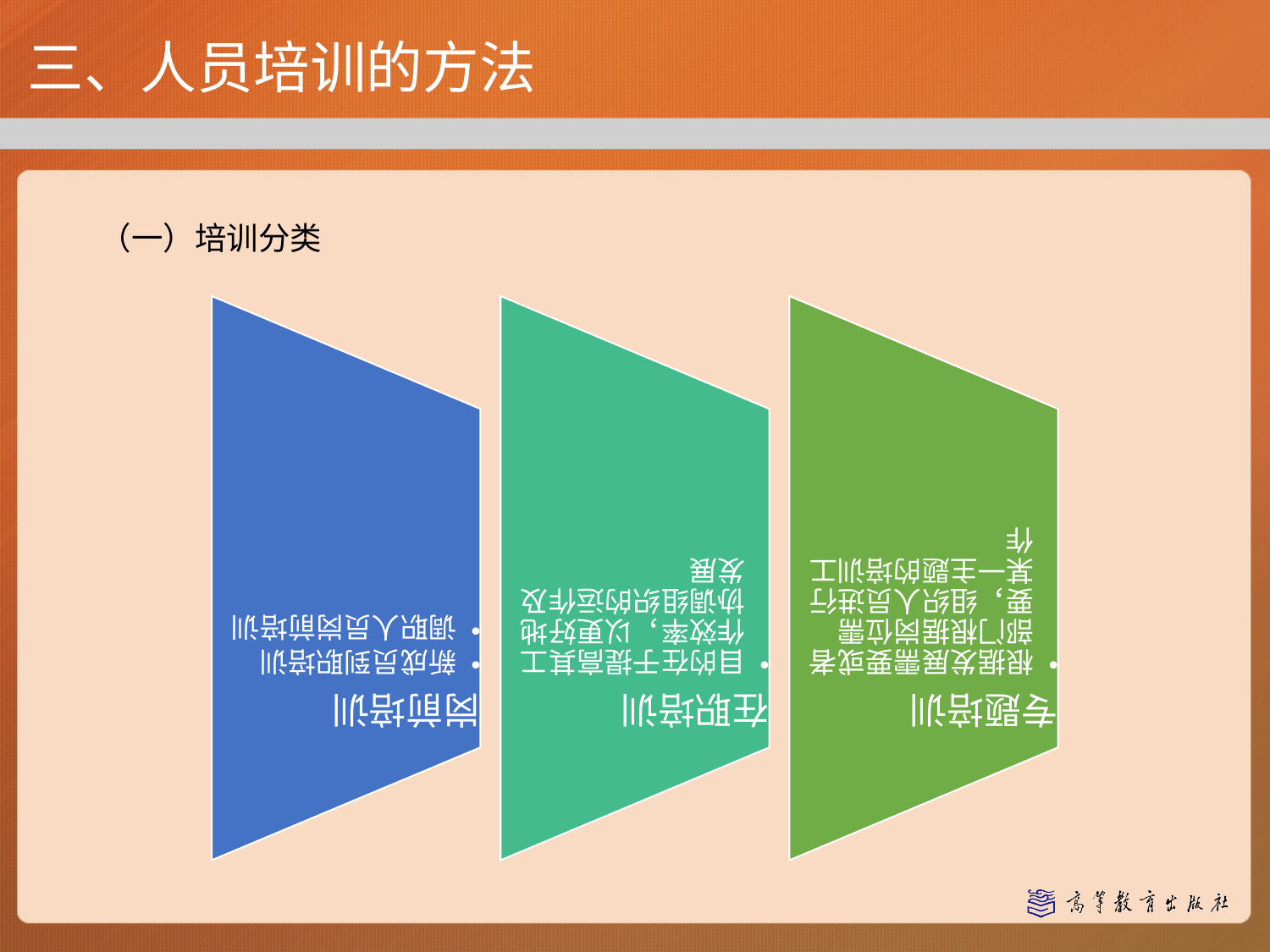

三、人员培训的方法
（一）培训分类
岗前培训
新成员到职培训
调职人员岗前培训
在职培训
目的在于提高其工作效率，以更好地协调组织的运作及发展
专题培训
根据发展需要或者部门根据岗位需要，组织人员进行某一主题的培训工作